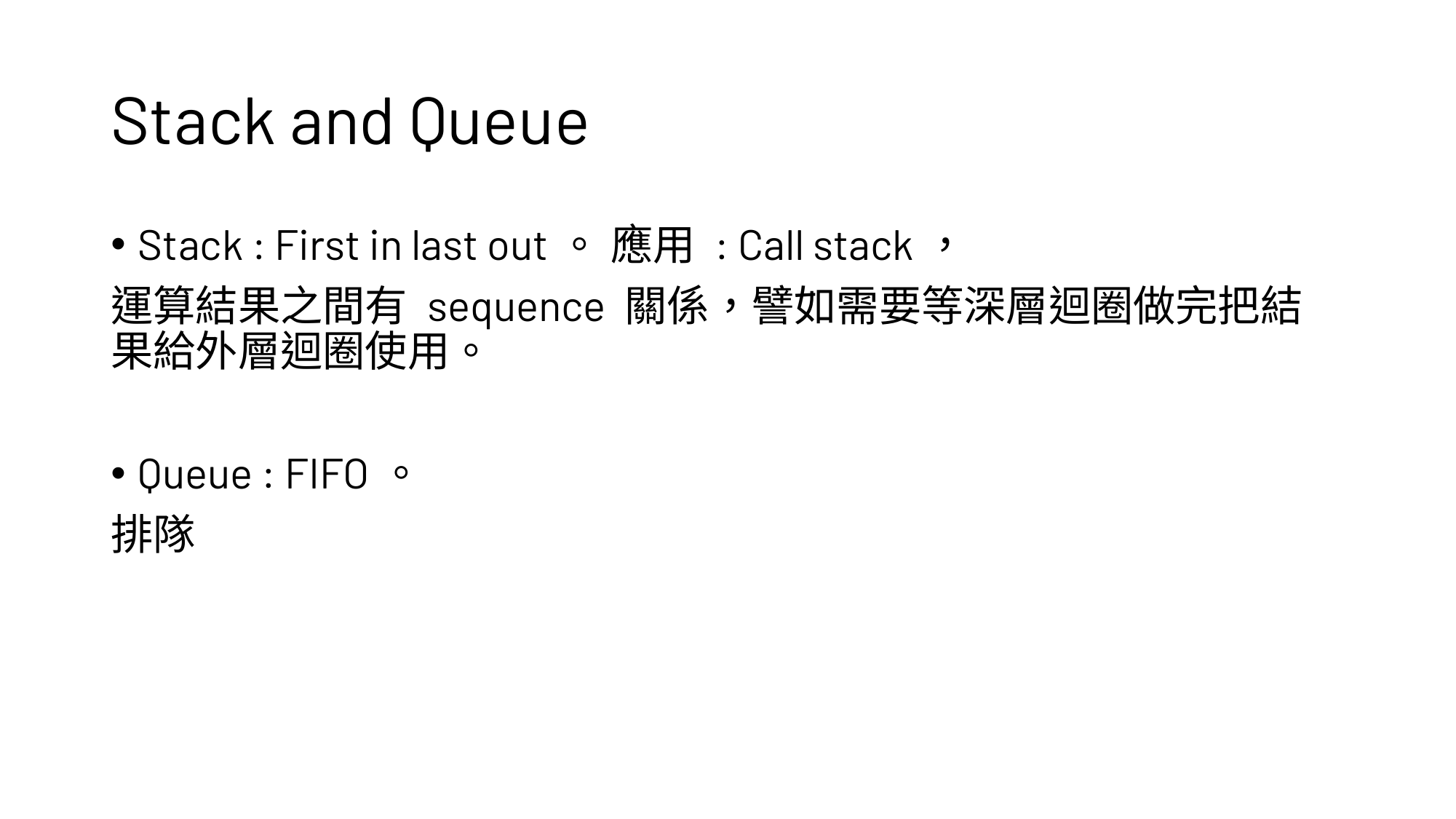

# Stack and Queue
Stack : First in last out。 應用 : Call stack，
運算結果之間有 sequence 關係，譬如需要等深層迴圈做完把結果給外層迴圈使用。

Queue : FIFO。
排隊